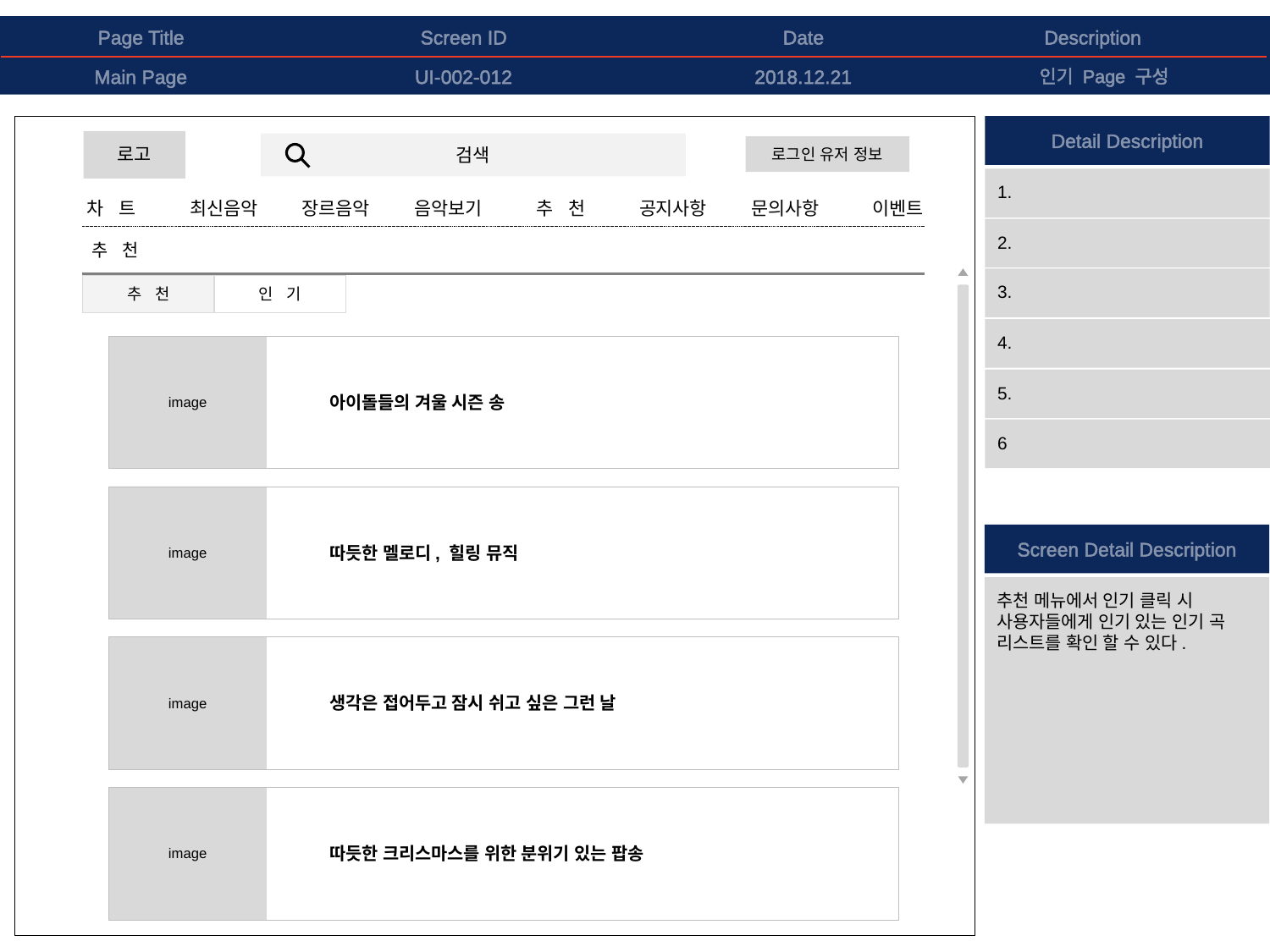

Page Title
Screen ID
Date
Description
Main Page
UI-002-012
2018.12.21
인기 Page 구성

Detail Description

로고

로그인 유저 정보
검색

1.
차   트
최신음악
장르음악
음악보기
추   천
공지사항
문의사항
이벤트

2.
추   천

3.

추   천
인   기

4.

image

아이돌들의 겨울 시즌 송

5.

6

image

따듯한 멜로디, 힐링 뮤직

Screen Detail Description

추천 메뉴에서 인기 클릭 시 사용자들에게 인기 있는 인기 곡 리스트를 확인 할 수 있다.

image

생각은 접어두고 잠시 쉬고 싶은 그런 날

image

따듯한 크리스마스를 위한 분위기 있는 팝송